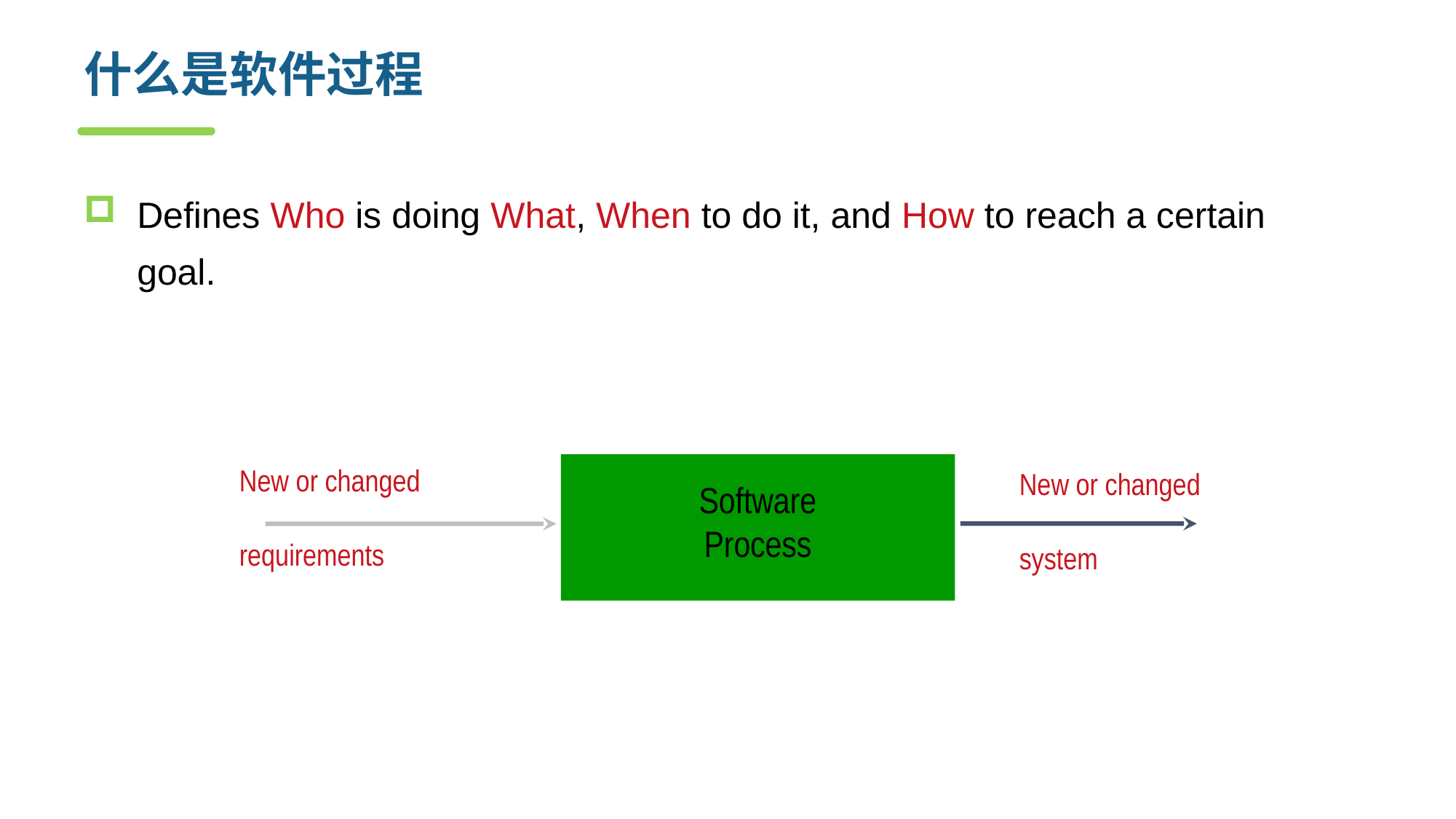

# 什么是软件过程
Defines Who is doing What, When to do it, and How to reach a certain goal.

New or changed
requirements
New or changed
system
Software
Process

5